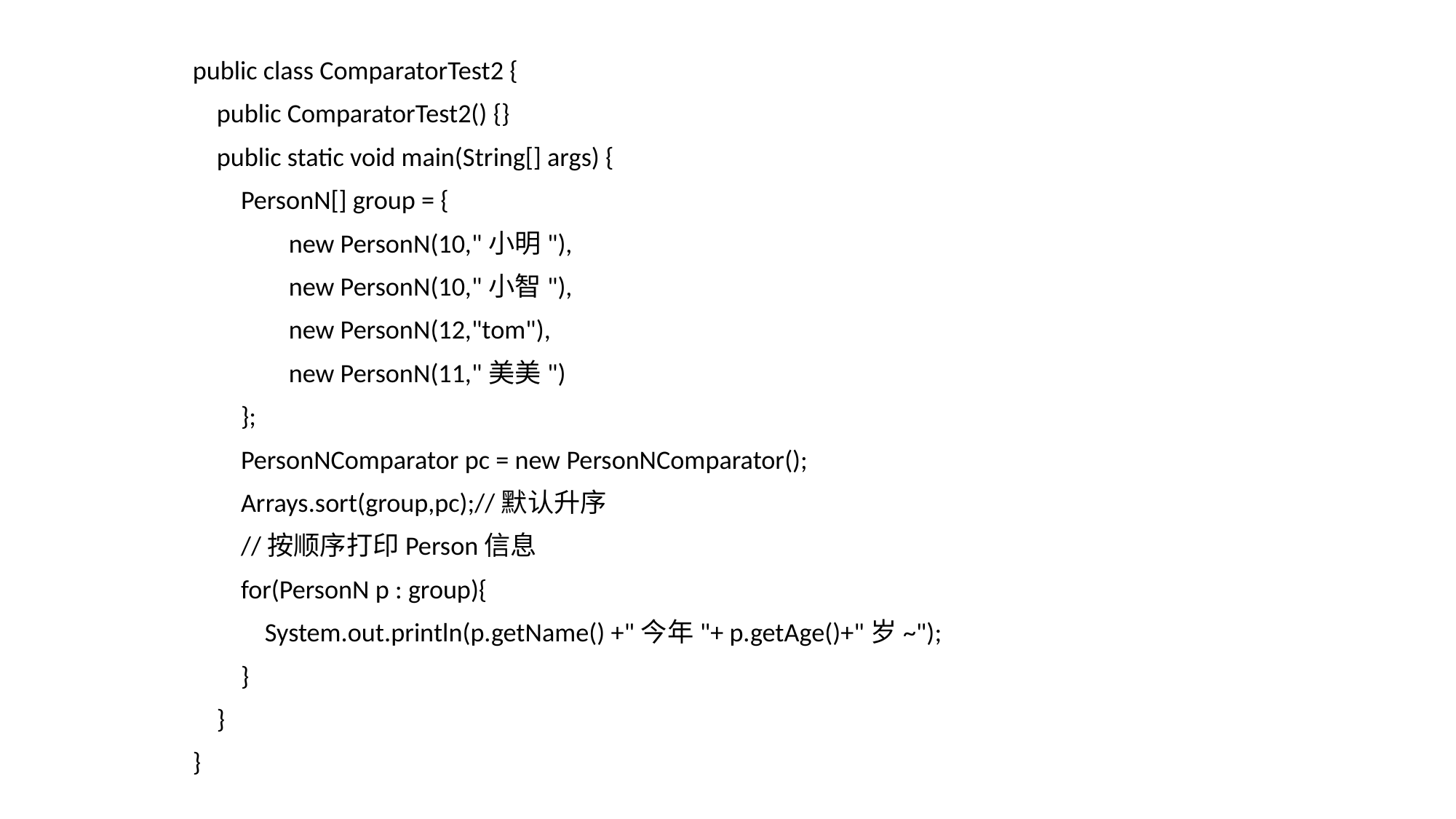

public class ComparatorTest2 {
    public ComparatorTest2() {}
    public static void main(String[] args) {
        PersonN[] group = {
                new PersonN(10,"小明"),
                new PersonN(10,"小智"),
                new PersonN(12,"tom"),
                new PersonN(11,"美美")
        };
        PersonNComparator pc = new PersonNComparator();
        Arrays.sort(group,pc);//默认升序
        //按顺序打印Person信息
        for(PersonN p : group){
            System.out.println(p.getName() +"今年"+ p.getAge()+"岁~");
        }
    }
}